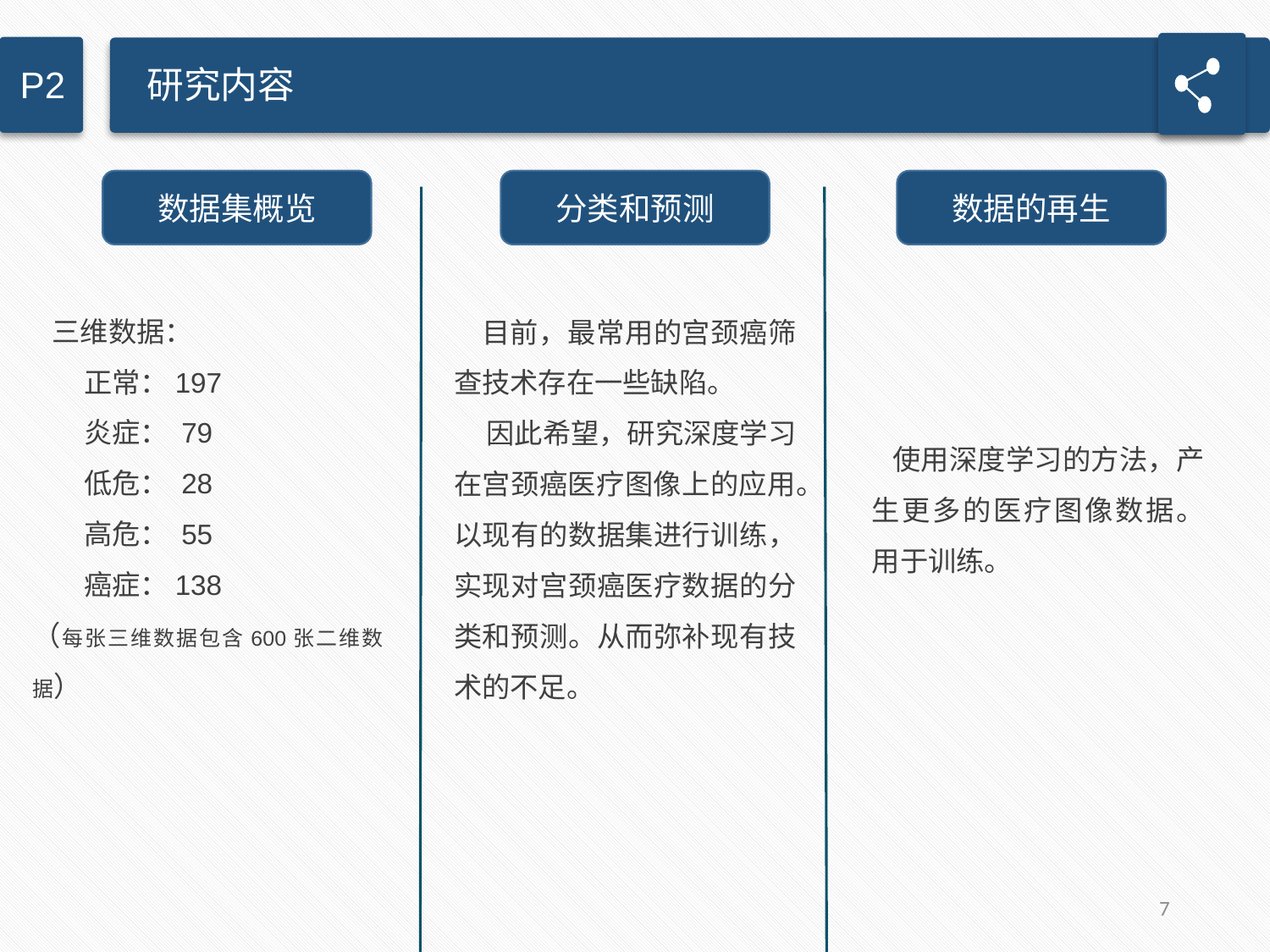

研究内容
P2
数据集概览
分类和预测
数据的再生

  三维数据：
       正常：197
       炎症： 79
       低危： 28
       高危： 55
       癌症：138
（每张三维数据包含600张二维数据）

   目前，最常用的宫颈癌筛查技术存在一些缺陷。
    因此希望，研究深度学习在宫颈癌医疗图像上的应用。以现有的数据集进行训练，实现对宫颈癌医疗数据的分类和预测。从而弥补现有技术的不足。

  使用深度学习的方法，产生更多的医疗图像数据。用于训练。
7